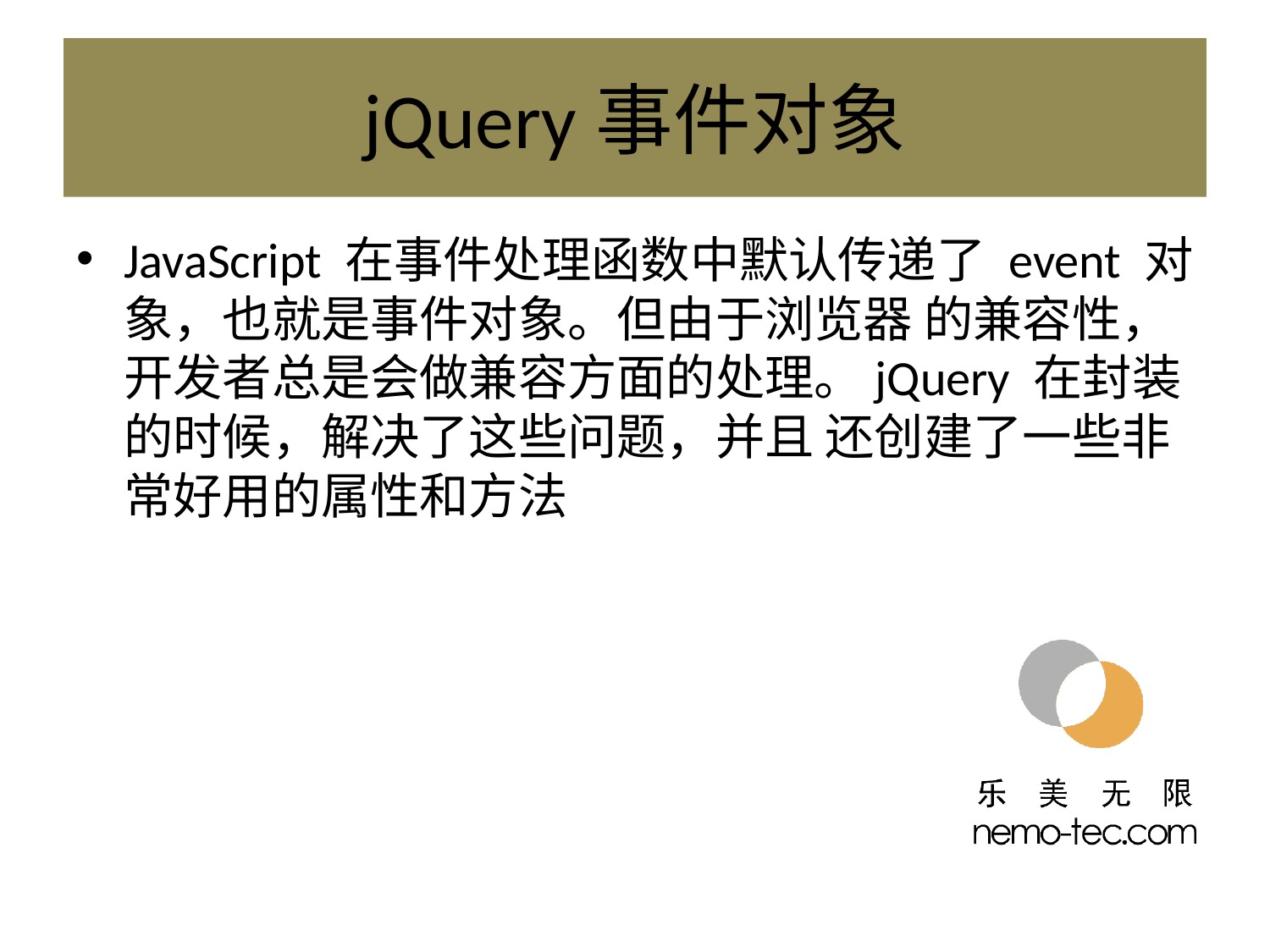

# jQuery事件对象
JavaScript 在事件处理函数中默认传递了 event 对象，也就是事件对象。但由于浏览器 的兼容性，开发者总是会做兼容方面的处理。jQuery 在封装的时候，解决了这些问题，并且 还创建了一些非常好用的属性和方法